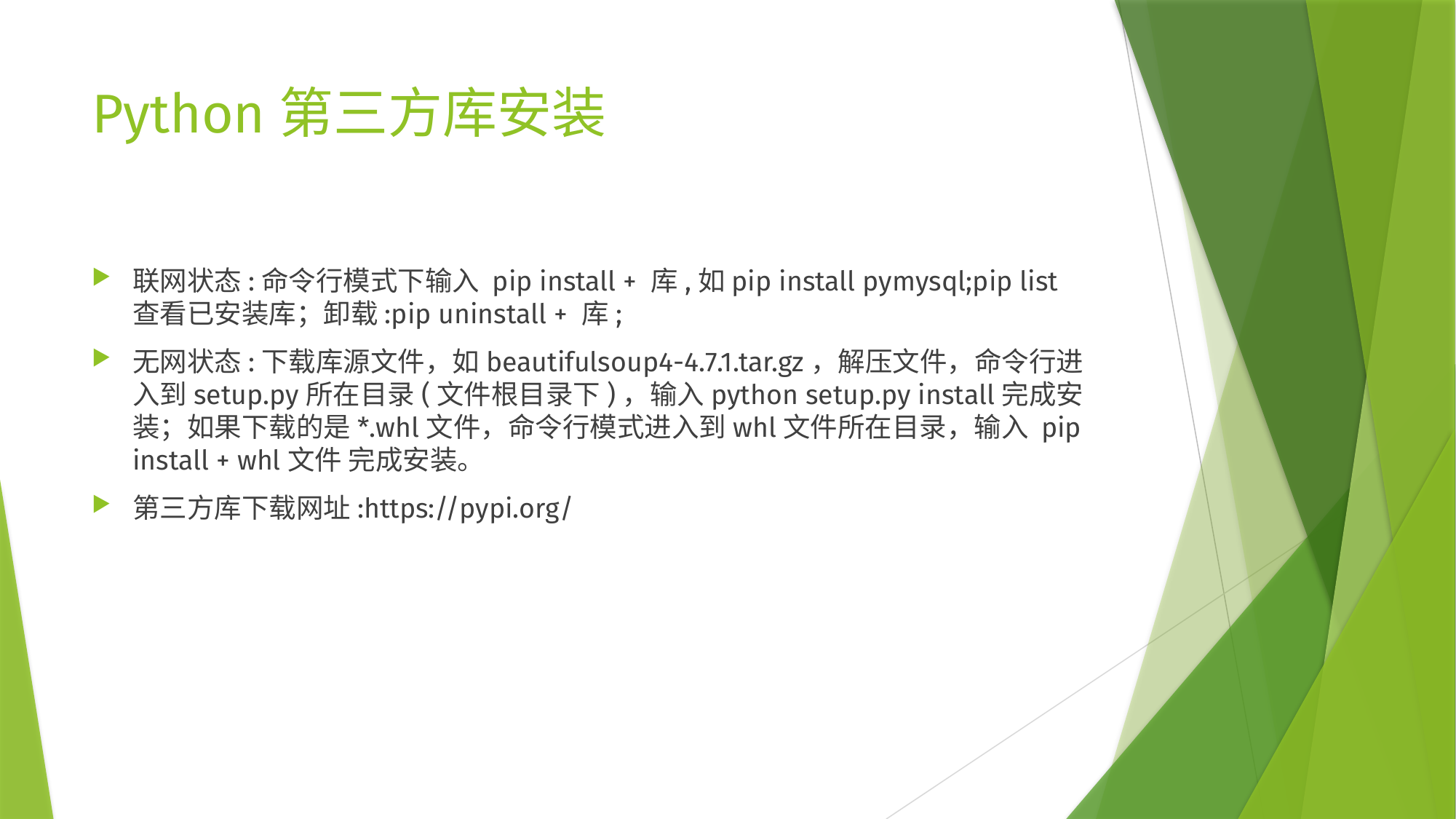

# Python第三方库安装
联网状态:命令行模式下输入 pip install + 库,如pip install pymysql;pip list 查看已安装库；卸载:pip uninstall + 库;
无网状态:下载库源文件，如beautifulsoup4-4.7.1.tar.gz，解压文件，命令行进入到setup.py所在目录(文件根目录下)，输入python setup.py install完成安装；如果下载的是*.whl文件，命令行模式进入到whl文件所在目录，输入 pip install + whl文件 完成安装。
第三方库下载网址:https://pypi.org/